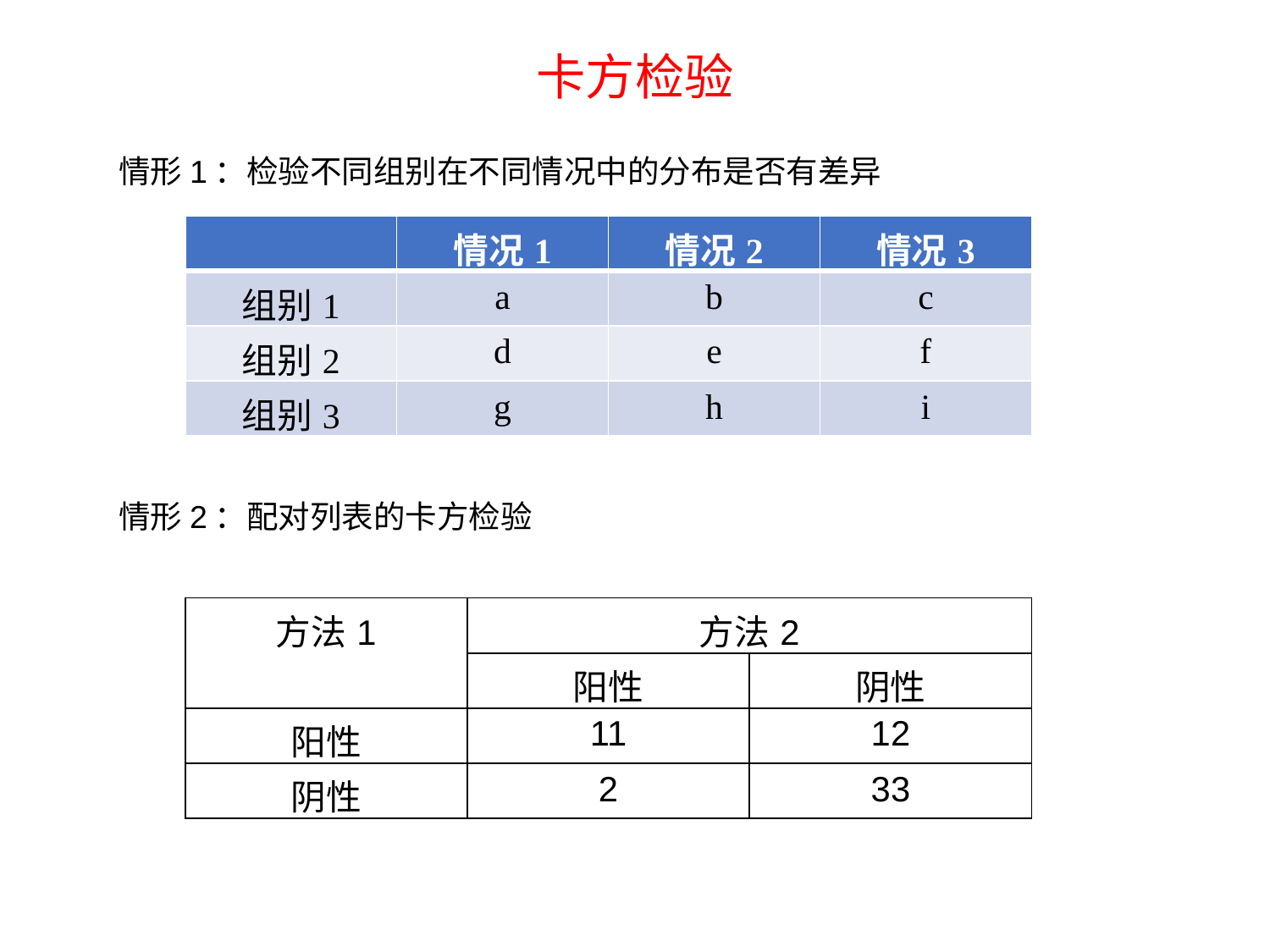

卡方检验
情形1：检验不同组别在不同情况中的分布是否有差异
|  | 情况1 | 情况2 | 情况3 |
| --- | --- | --- | --- |
| 组别1 | a | b | c |
| 组别2 | d | e | f |
| 组别3 | g | h | i |
情形2：配对列表的卡方检验
| 方法1 | 方法2 |  |
| --- | --- | --- |
|  | 阳性 | 阴性 |
| 阳性 | 11 | 12 |
| 阴性 | 2 | 33 |